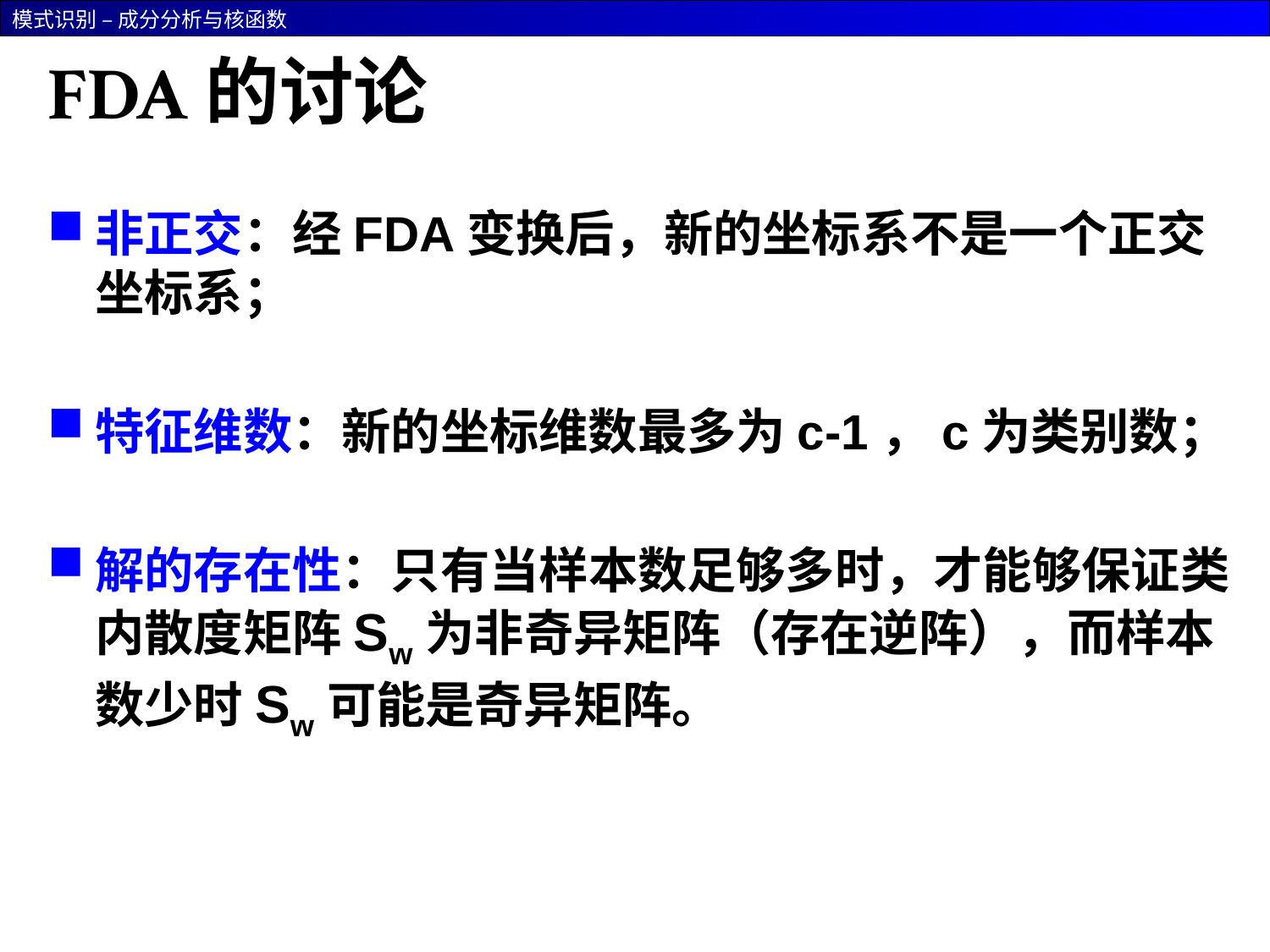

# FDA的讨论
非正交：经FDA变换后，新的坐标系不是一个正交坐标系；

特征维数：新的坐标维数最多为c-1，c为类别数；

解的存在性：只有当样本数足够多时，才能够保证类内散度矩阵Sw为非奇异矩阵（存在逆阵），而样本数少时Sw可能是奇异矩阵。